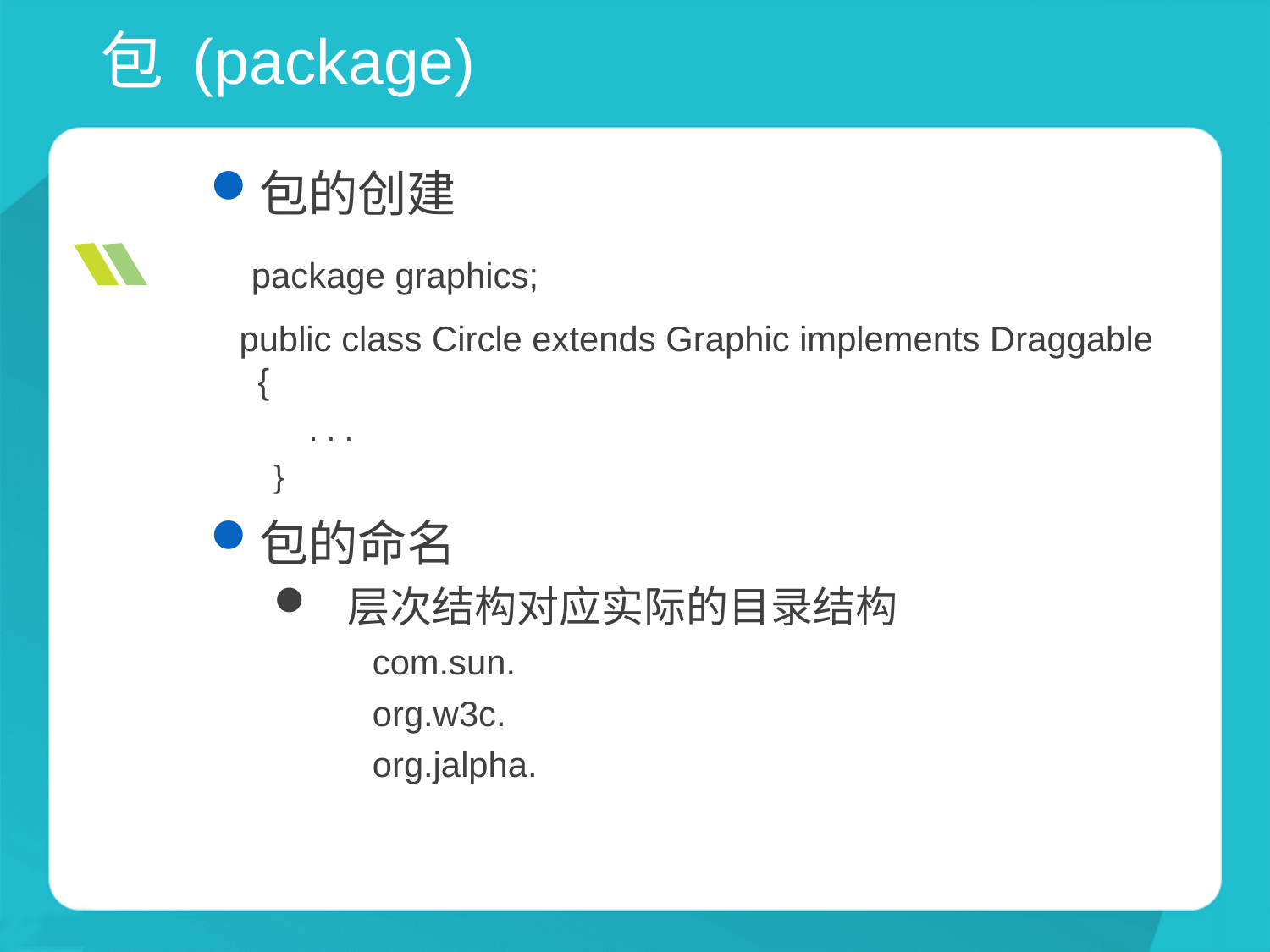

# 包 (package)
包的创建
   package graphics;
   public class Circle extends Graphic implements Draggable {
    . . .
}
包的命名
层次结构对应实际的目录结构
com.sun.
org.w3c.
org.jalpha.

46